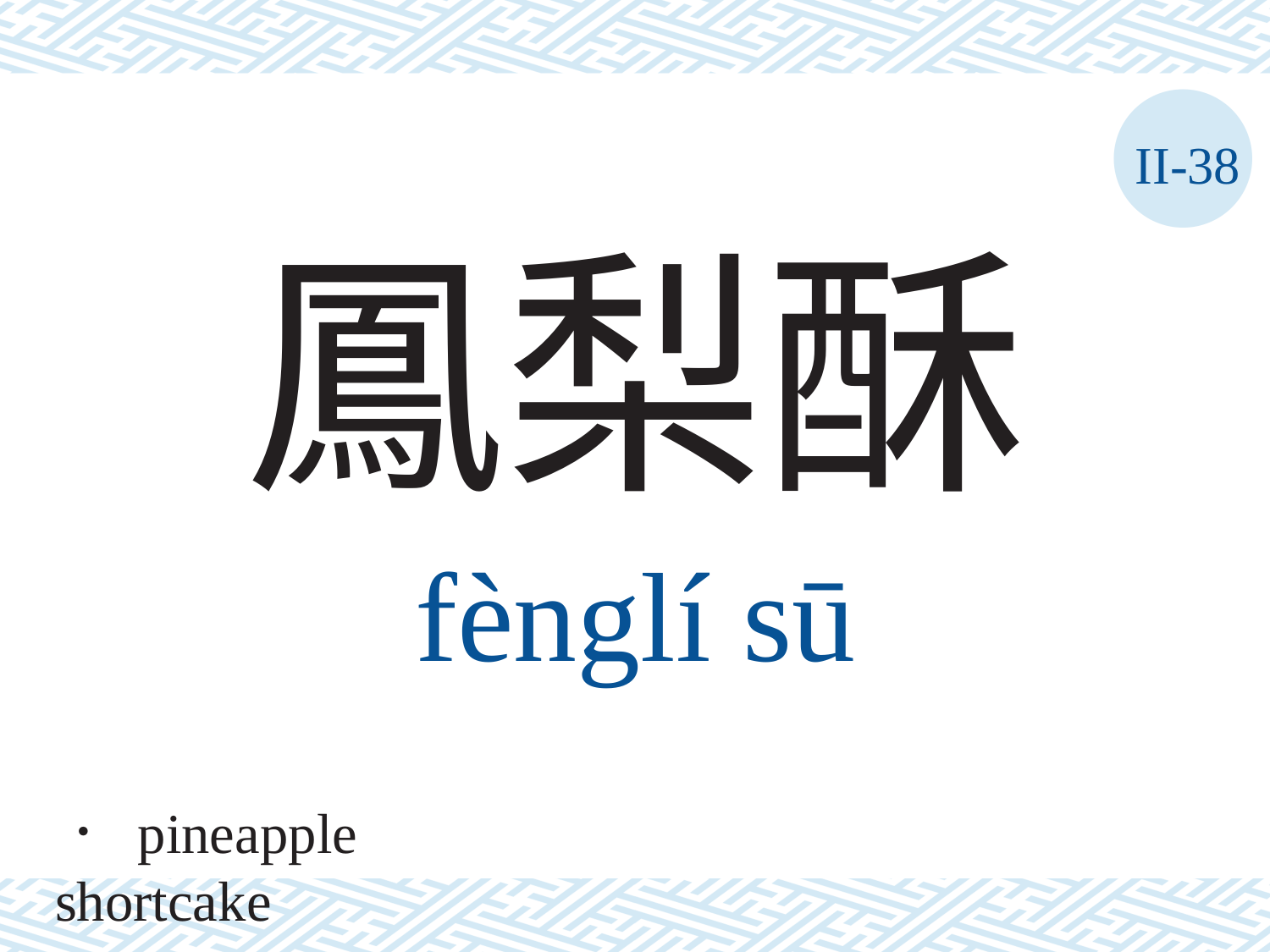

II-38
鳳梨酥
fènglí	sū
． pineapple shortcake